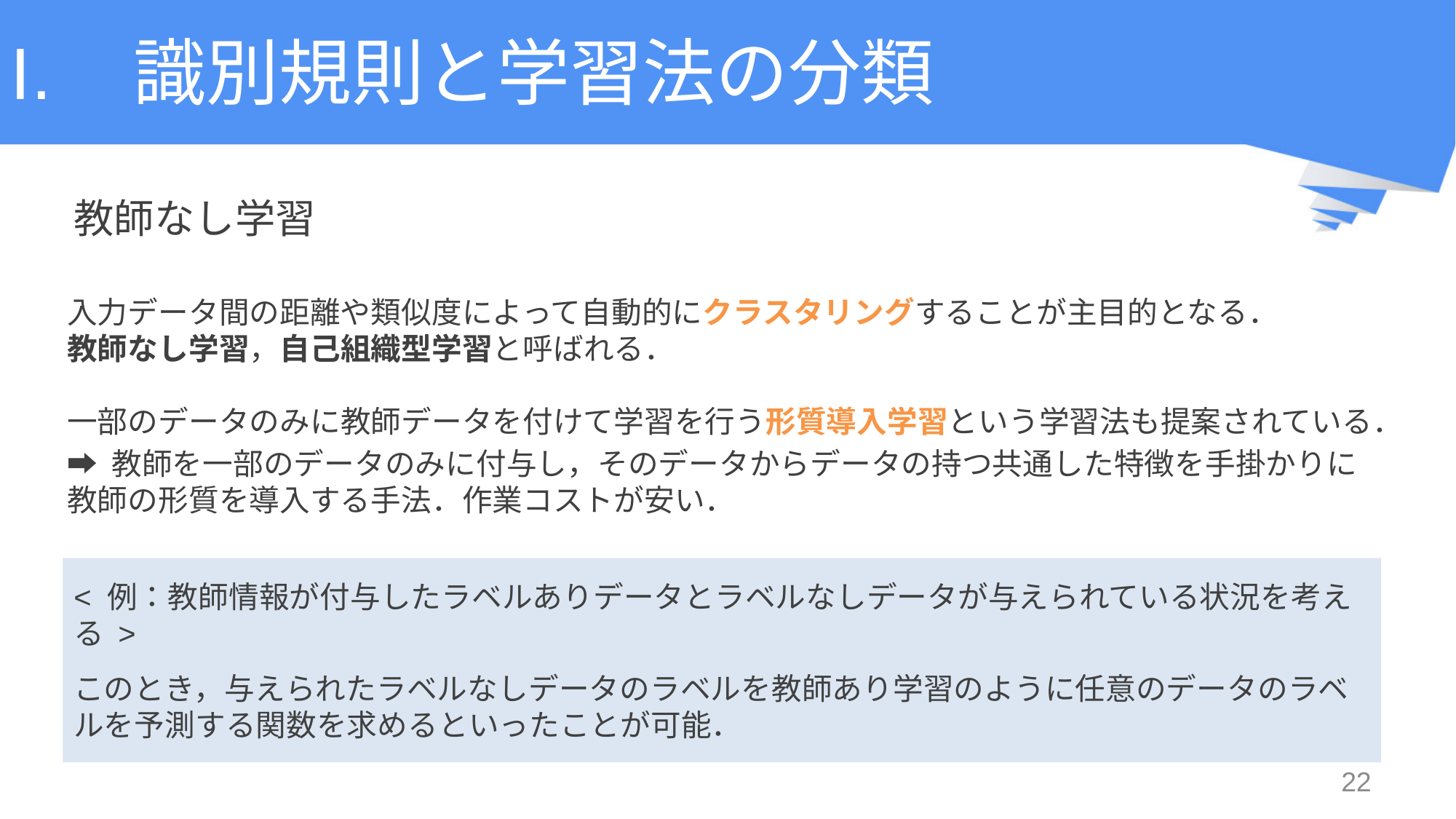

# 識別規則と学習法の分類
教師なし学習
入力データ間の距離や類似度によって自動的にクラスタリングすることが主目的となる．
教師なし学習，自己組織型学習と呼ばれる．
一部のデータのみに教師データを付けて学習を行う形質導入学習という学習法も提案されている．
➡ 教師を一部のデータのみに付与し，そのデータからデータの持つ共通した特徴を手掛かりに
教師の形質を導入する手法．作業コストが安い．
< 例：教師情報が付与したラベルありデータとラベルなしデータが与えられている状況を考える >
このとき，与えられたラベルなしデータのラベルを教師あり学習のように任意のデータのラベルを予測する関数を求めるといったことが可能．
22